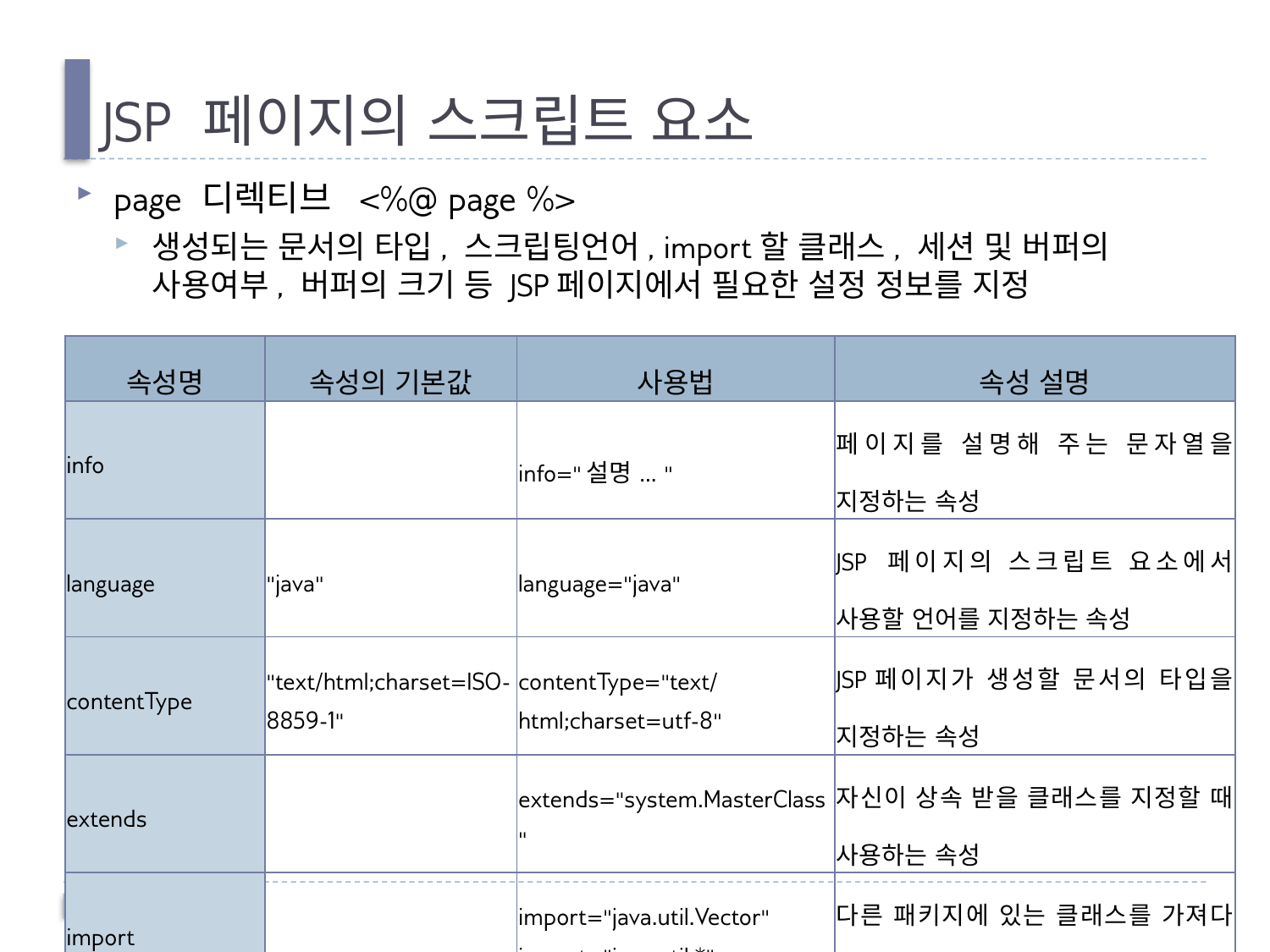

# JSP 페이지의 스크립트 요소
page 디렉티브  <%@ page %>
생성되는 문서의 타입, 스크립팅언어, import할 클래스, 세션 및 버퍼의 사용여부, 버퍼의 크기 등 JSP페이지에서 필요한 설정 정보를 지정

| 속성명 | 속성의 기본값 | 사용법 | 속성 설명 |
| --- | --- | --- | --- |
| info |  | info="설명... " | 페이지를 설명해 주는 문자열을 지정하는 속성 |
| language | "java" | language="java" | JSP 페이지의 스크립트 요소에서 사용할 언어를 지정하는 속성 |
| contentType | "text/html;charset=ISO-8859-1" | contentType="text/html;charset=utf-8" | JSP페이지가 생성할 문서의 타입을 지정하는 속성 |
| extends |  | extends="system.MasterClass" | 자신이 상속 받을 클래스를 지정할 때 사용하는 속성 |
| import |  | import="java.util.Vector" import="java.util.\*" | 다른 패키지에 있는 클래스를 가져다 쓸 때 사용하는 속성 |